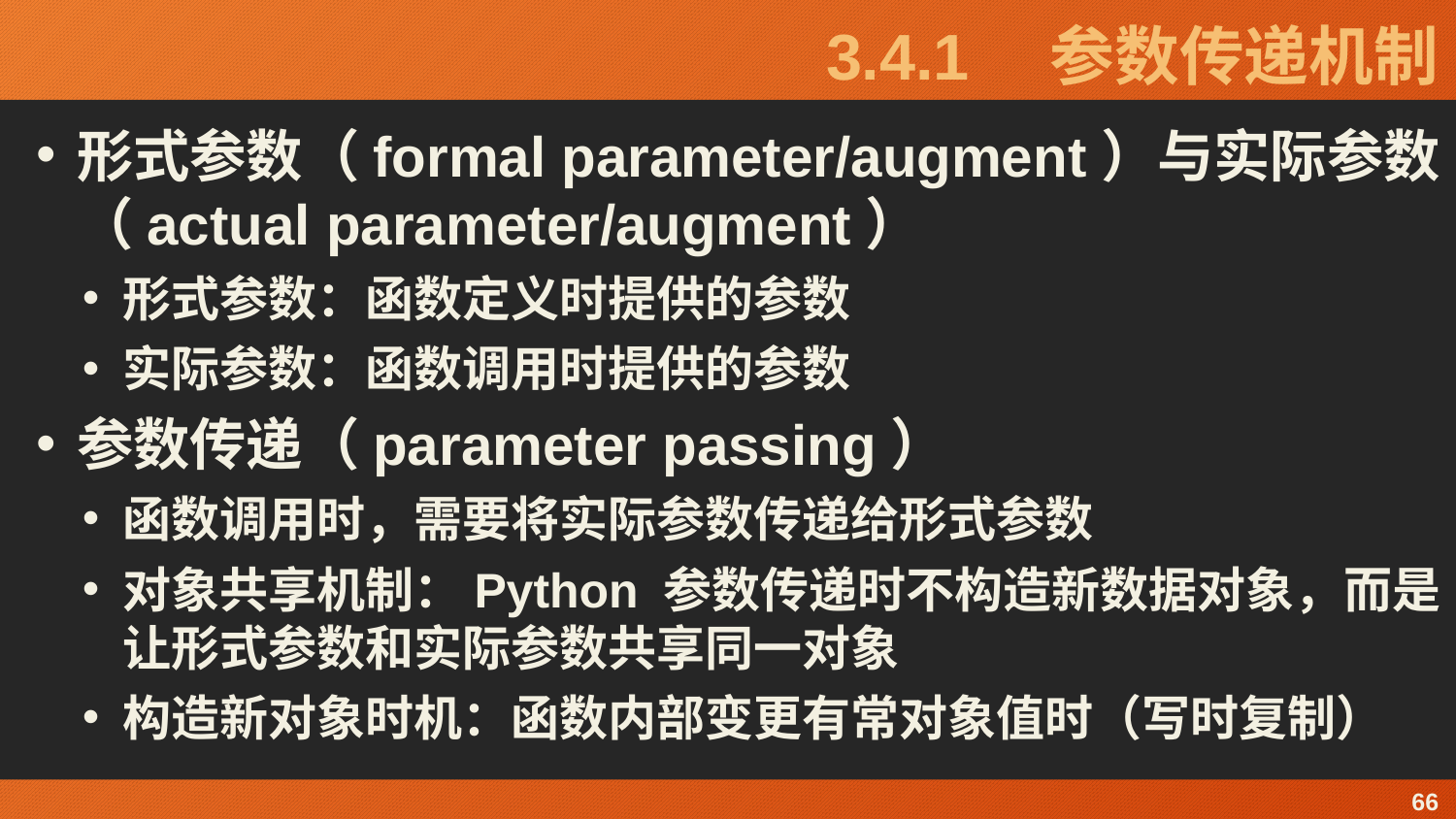

# 3.4.1　参数传递机制
形式参数（formal parameter/augment）与实际参数（actual parameter/augment）
形式参数：函数定义时提供的参数
实际参数：函数调用时提供的参数
参数传递（parameter passing）
函数调用时，需要将实际参数传递给形式参数
对象共享机制：Python 参数传递时不构造新数据对象，而是让形式参数和实际参数共享同一对象
构造新对象时机：函数内部变更有常对象值时（写时复制）
66